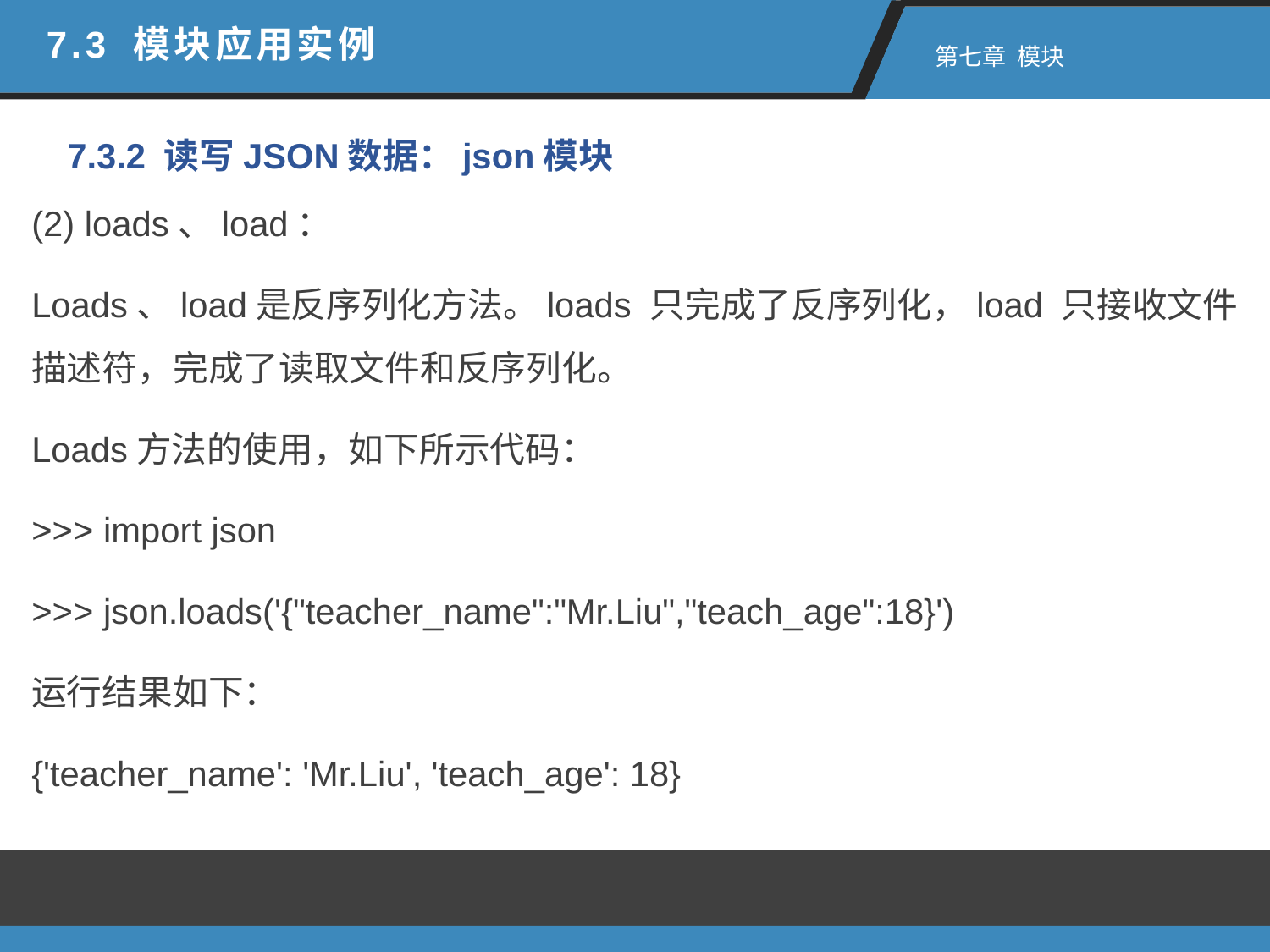

7.3 模块应用实例
  第七章  模块
7.3.2 读写JSON数据：json模块
(2) loads、load：
Loads、load是反序列化方法。loads 只完成了反序列化，load 只接收文件描述符，完成了读取文件和反序列化。
Loads方法的使用，如下所示代码：
>>> import json
>>> json.loads('{"teacher_name":"Mr.Liu","teach_age":18}')
运行结果如下：
{'teacher_name': 'Mr.Liu', 'teach_age': 18}